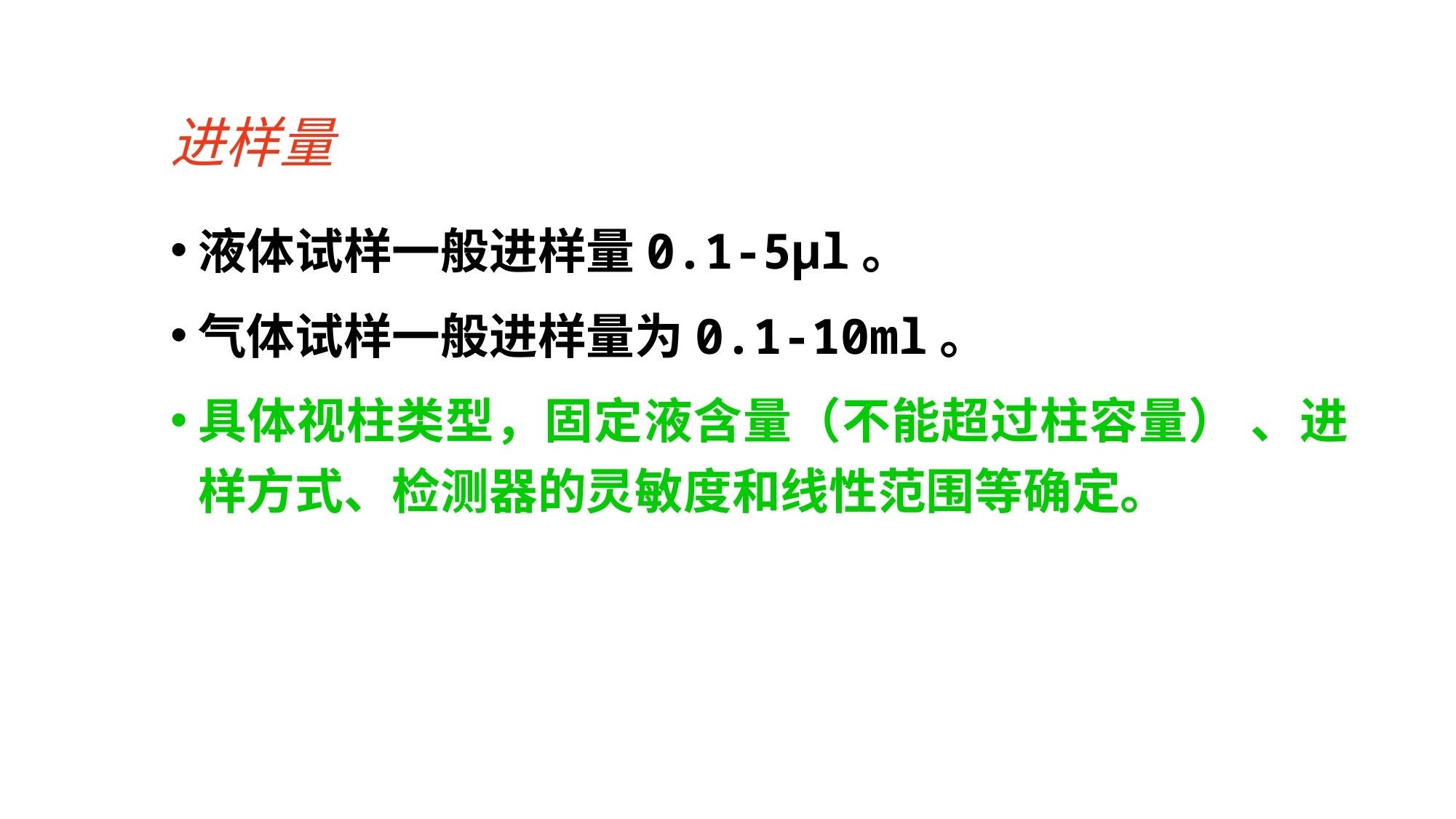

进样量
液体试样一般进样量0.1-5μl。
气体试样一般进样量为0.1-10ml。
具体视柱类型，固定液含量（不能超过柱容量） 、进样方式、检测器的灵敏度和线性范围等确定。